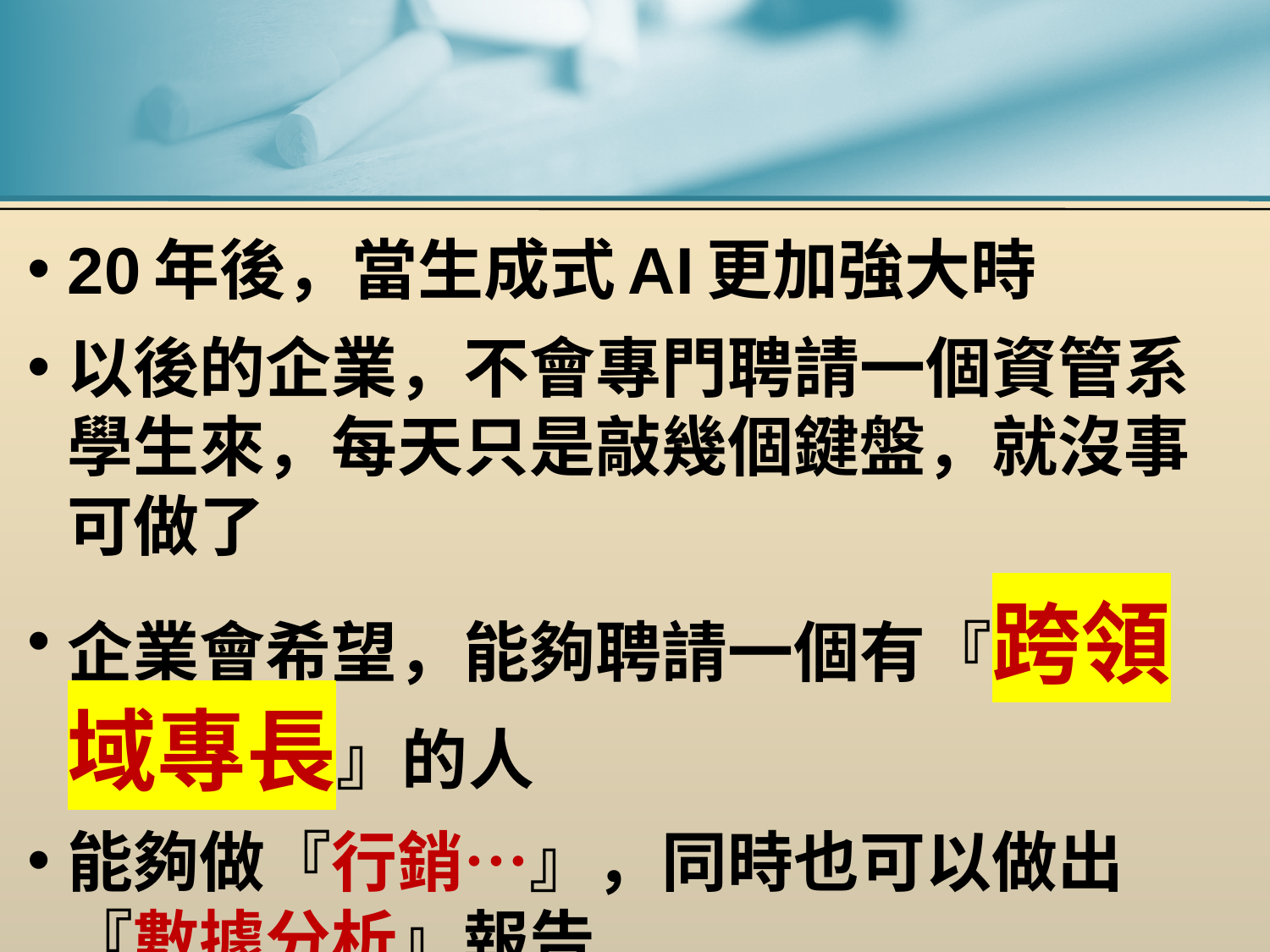

20年後，當生成式AI更加強大時
以後的企業，不會專門聘請一個資管系學生來，每天只是敲幾個鍵盤，就沒事可做了
企業會希望，能夠聘請一個有『跨領域專長』的人
能夠做『行銷…』，同時也可以做出『數據分析』報告